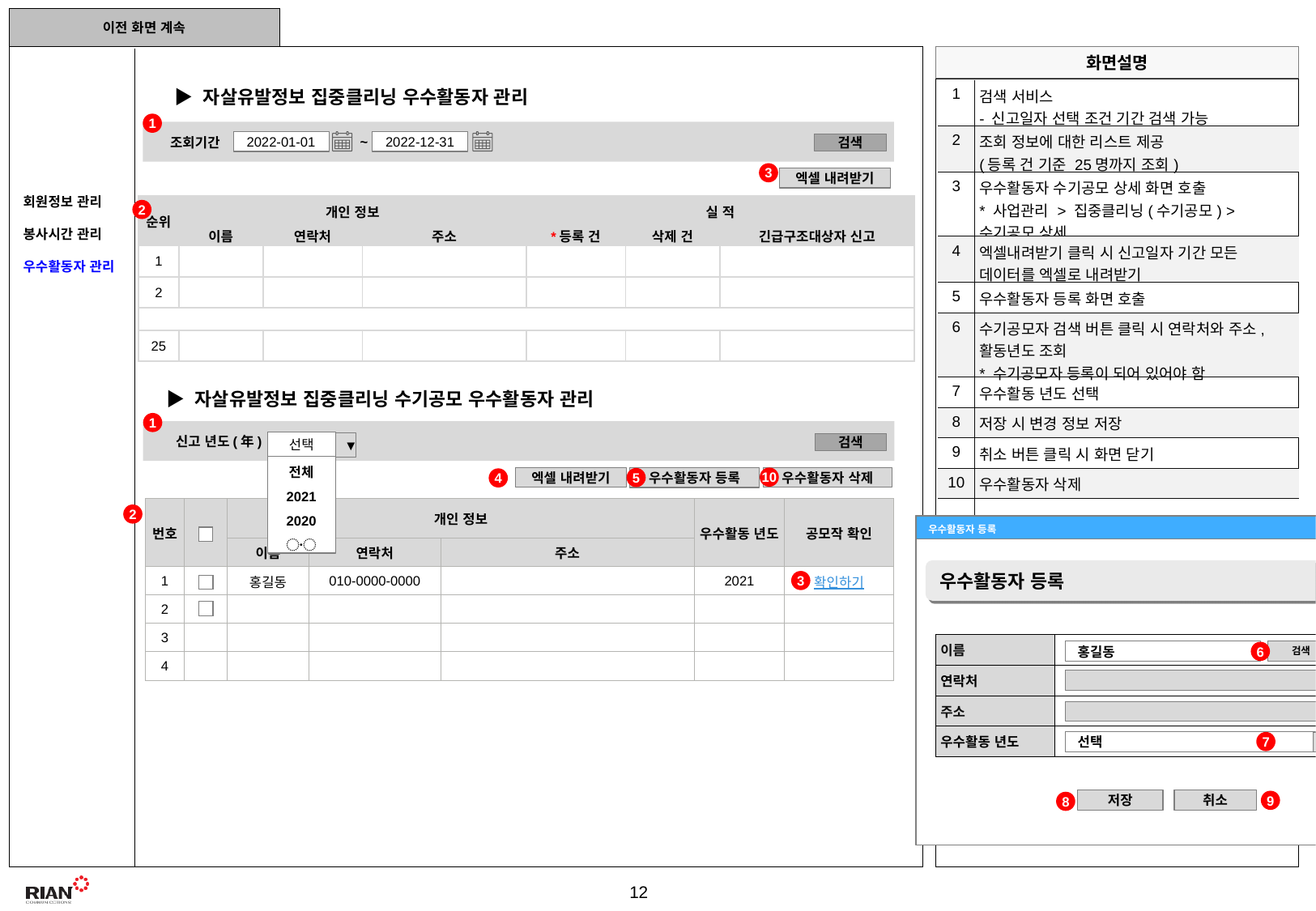

▶ 자살유발정보 집중클리닝 우수활동자 관리
| 1 | 검색 서비스 - 신고일자 선택 조건 기간 검색 가능 |
| --- | --- |
| 2 | 조회 정보에 대한 리스트 제공 (등록 건 기준 25명까지 조회) |
| 3 | 우수활동자 수기공모 상세 화면 호출 \* 사업관리 > 집중클리닝(수기공모) > 수기공모 상세 |
| 4 | 엑셀내려받기 클릭 시 신고일자 기간 모든 데이터를 엑셀로 내려받기 |
| 5 | 우수활동자 등록 화면 호출 |
| 6 | 수기공모자 검색 버튼 클릭 시 연락처와 주소, 활동년도 조회 \* 수기공모자 등록이 되어 있어야 함 |
| 7 | 우수활동 년도 선택 |
| 8 | 저장 시 변경 정보 저장 |
| 9 | 취소 버튼 클릭 시 화면 닫기 |
| 10 | 우수활동자 삭제 |
|  |  |
|  |  |
|  |  |
|  |  |
1

조회기간
2022-01-01

~
2022-12-31

검색
3
엑셀 내려받기
  회원정보 관리
  봉사시간 관리
  우수활동자 관리
| 순위 | 개인 정보 |  |  | 실 적 |  |  |
| --- | --- | --- | --- | --- | --- | --- |
|  | 이름 | 연락처 | 주소 | \*등록 건 | 삭제 건 | 긴급구조대상자 신고 |
| 1 |  |  |  |  |  |  |
| 2 |  |  |  |  |  |  |
|  |  |  |  |  |  |  |
| 25 |  |  |  |  |  |  |
2
▶ 자살유발정보 집중클리닝 수기공모 우수활동자 관리
1

신고 년도(年)
선택
▼
검색
전체
2021
2020
〮
10
우수활동자 삭제
엑셀 내려받기
5
우수활동자 등록
4
| 번호 |  | 개인 정보 |  |  | 우수활동 년도 | 공모작 확인 |
| --- | --- | --- | --- | --- | --- | --- |
|  |  | 이름 | 연락처 | 주소 | 우수활동 년도 |  |
| 1 |  | 홍길동 | 010-0000-0000 |  | 2021 | 확인하기 |
| 2 |  |  |  |  |  |  |
| 3 |  |  |  |  |  |  |
| 4 |  |  |  |  |  |  |
2

우수활동자 등록

우수활동자 등록
3

| 이름 |  |
| --- | --- |
| 연락처 |  |
| 주소 |  |
| 우수활동 년도 |  |
검색
홍길동
6

선택
7
▼
저장
취소
9
8